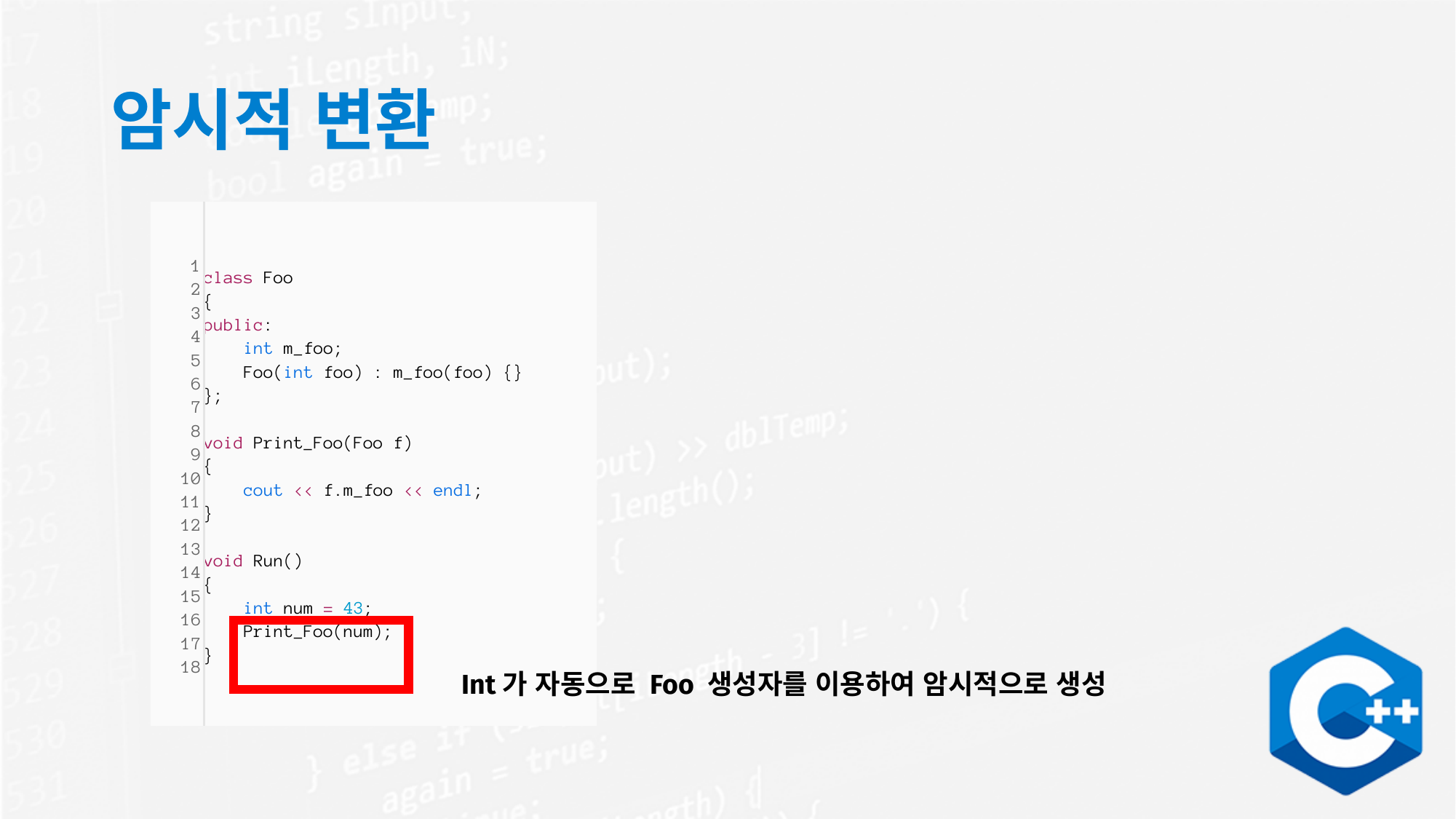

# 암시적 변환
| 1 2 3 4 5 6 7 8 9 10 11 12 13 14 15 16 17 18 | class Foo { public:     int m\_foo;     Foo(int foo) : m\_foo(foo) {} };   void Print\_Foo(Foo f)  {     cout << f.m\_foo << endl; }   void Run() {     int num = 43;     Print\_Foo(num); } |
| --- | --- |

Int가 자동으로 Foo 생성자를 이용하여 암시적으로 생성